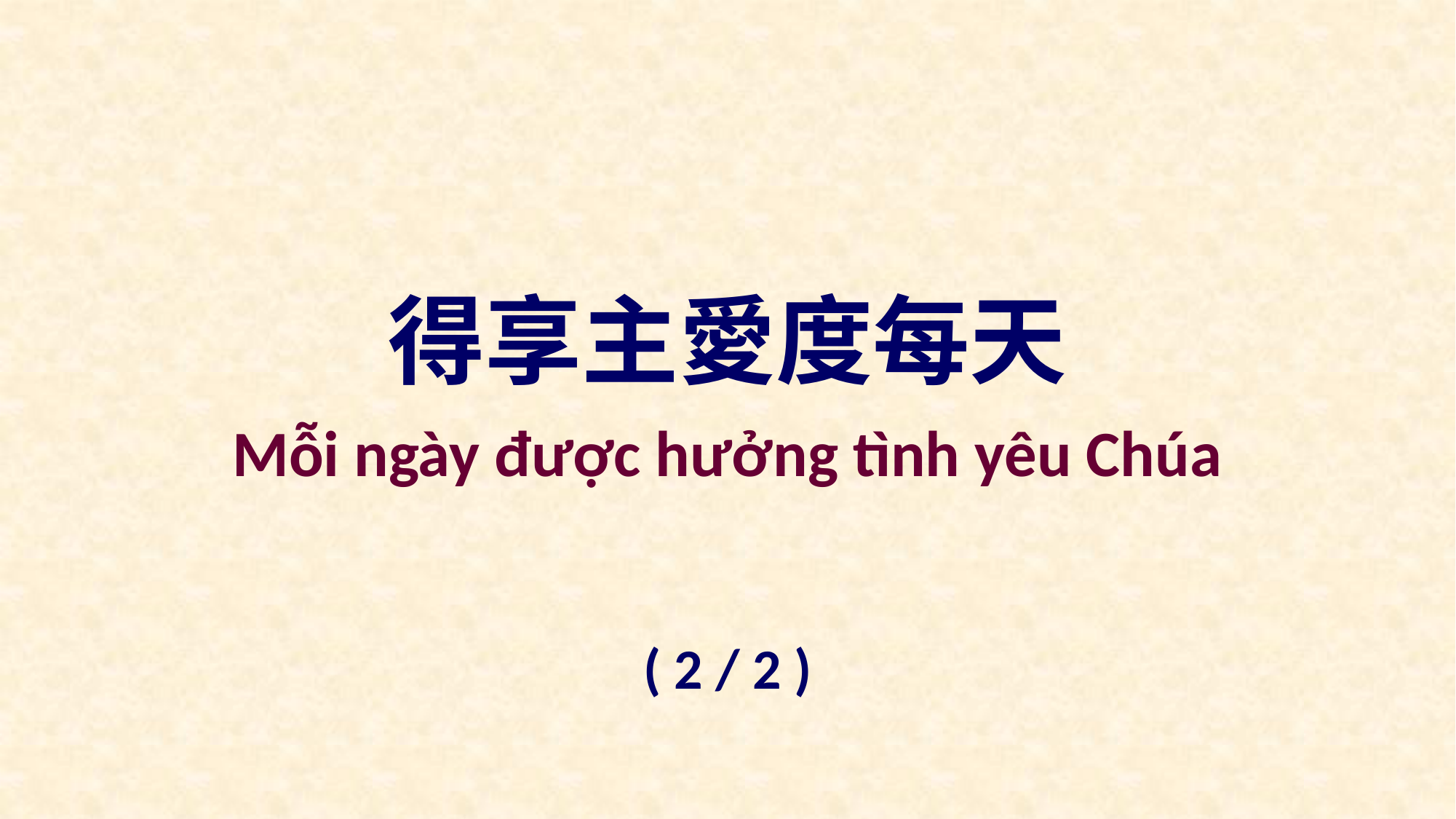

得享主愛度每天
Mỗi ngày được hưởng tình yêu Chúa
( 2 / 2 )